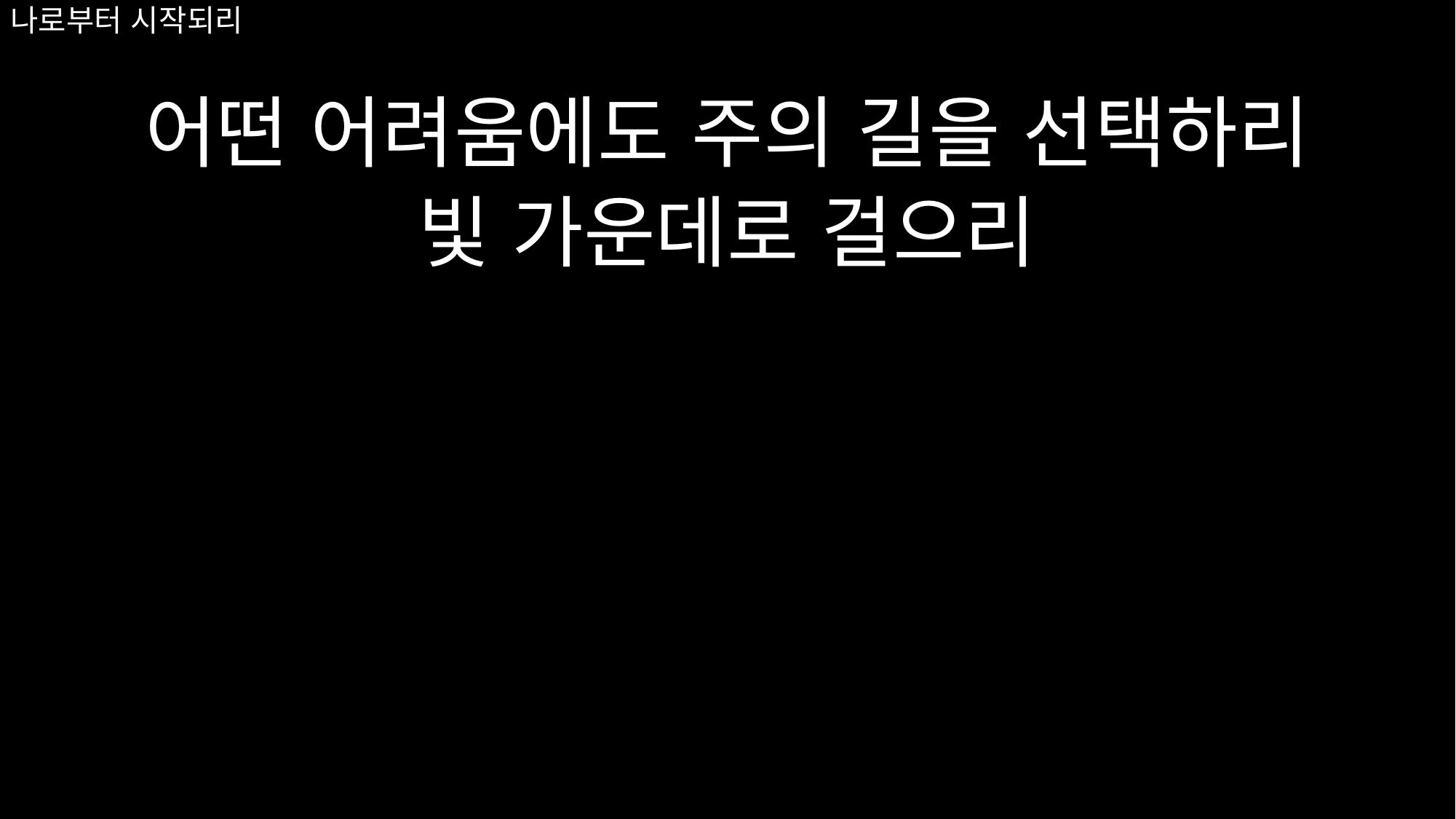

# 나로부터 시작되리
어떤 어려움에도 주의 길을 선택하리
빛 가운데로 걸으리